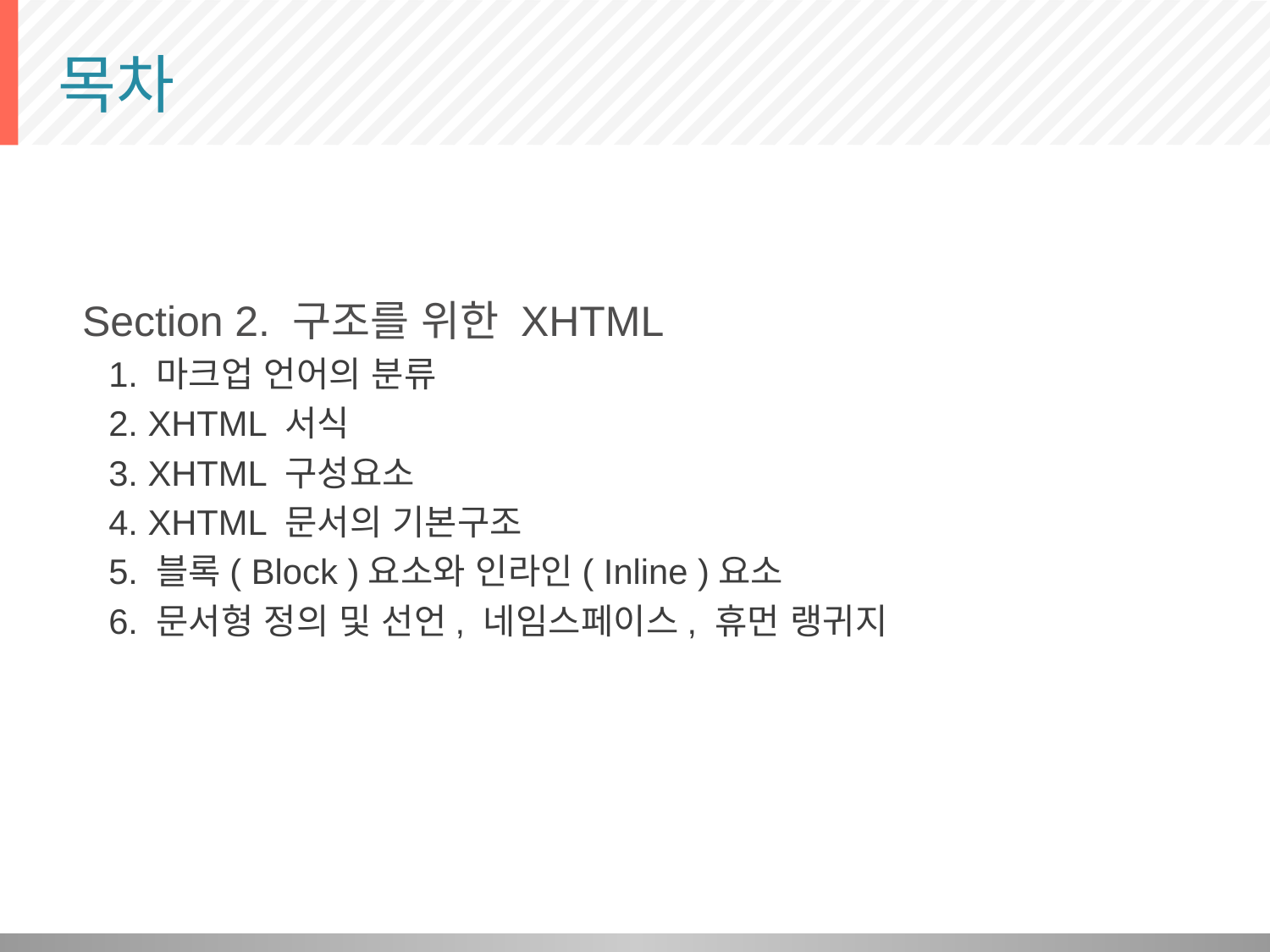

# 목차
Section 2. 구조를 위한 XHTML
1. 마크업 언어의 분류
2. XHTML 서식
3. XHTML 구성요소
4. XHTML 문서의 기본구조
5. 블록( Block )요소와 인라인( Inline )요소
6. 문서형 정의 및 선언, 네임스페이스, 휴먼 랭귀지